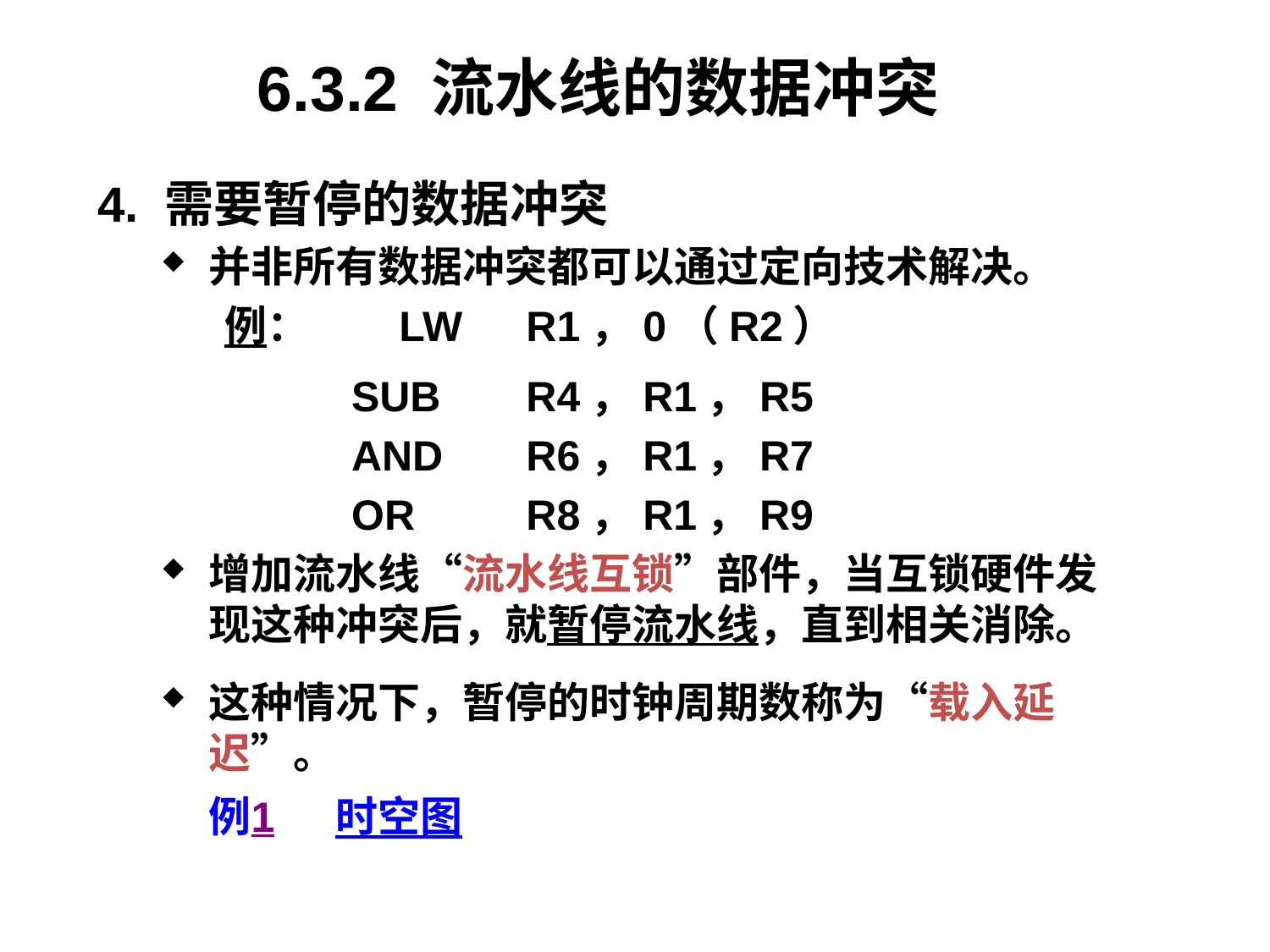

6.3.2 流水线的数据冲突
4. 需要暂停的数据冲突
并非所有数据冲突都可以通过定向技术解决。
例：	LW	R1，0（R2）
SUB	R4，R1，R5
AND	R6，R1，R7
OR	R8，R1，R9
增加流水线“流水线互锁”部件，当互锁硬件发现这种冲突后，就暂停流水线，直到相关消除。
这种情况下，暂停的时钟周期数称为“载入延迟”。
	例1	时空图